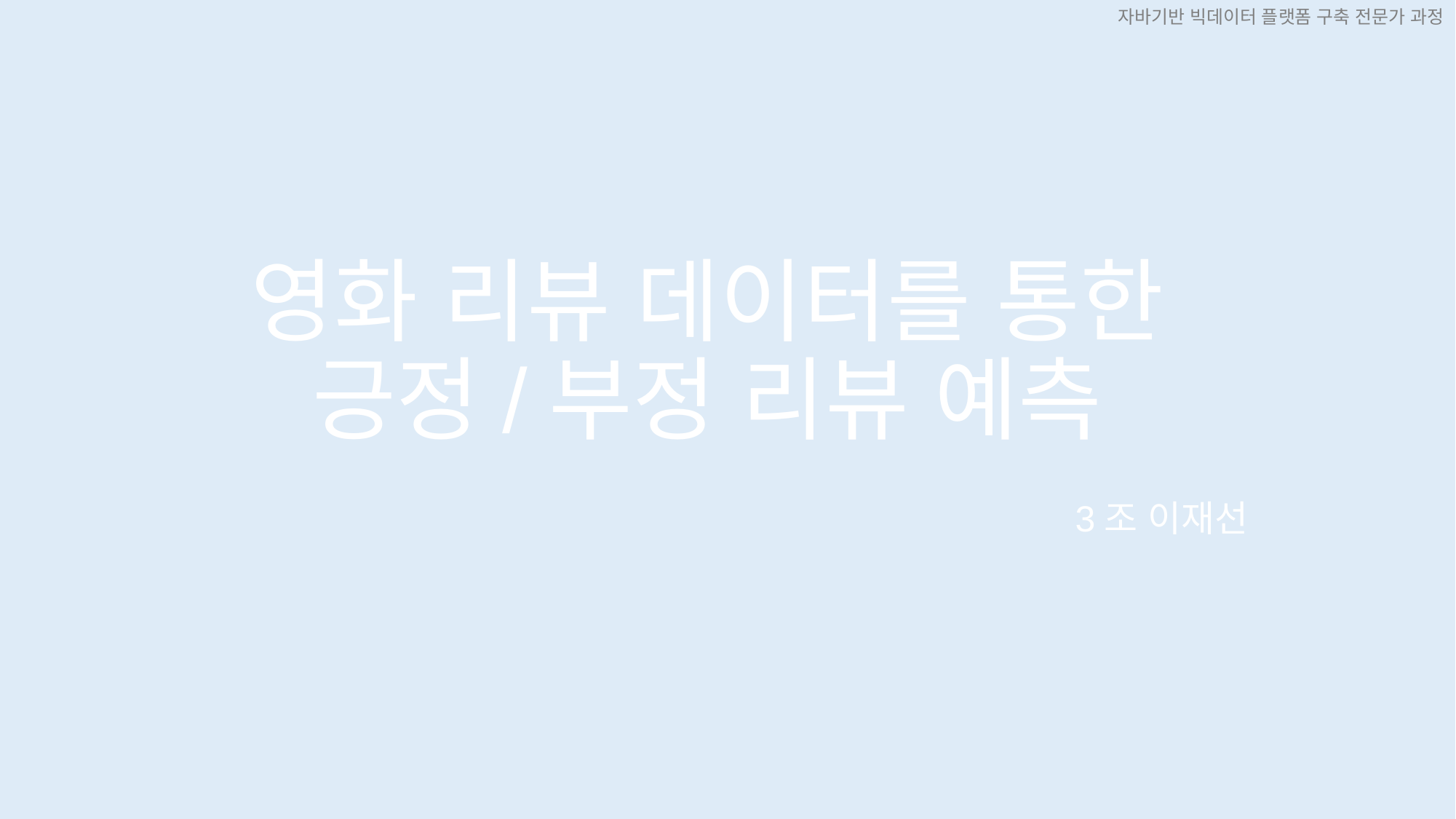

자바기반 빅데이터 플랫폼 구축 전문가 과정
# 영화 리뷰 데이터를 통한 긍정/부정 리뷰 예측
3조 이재선